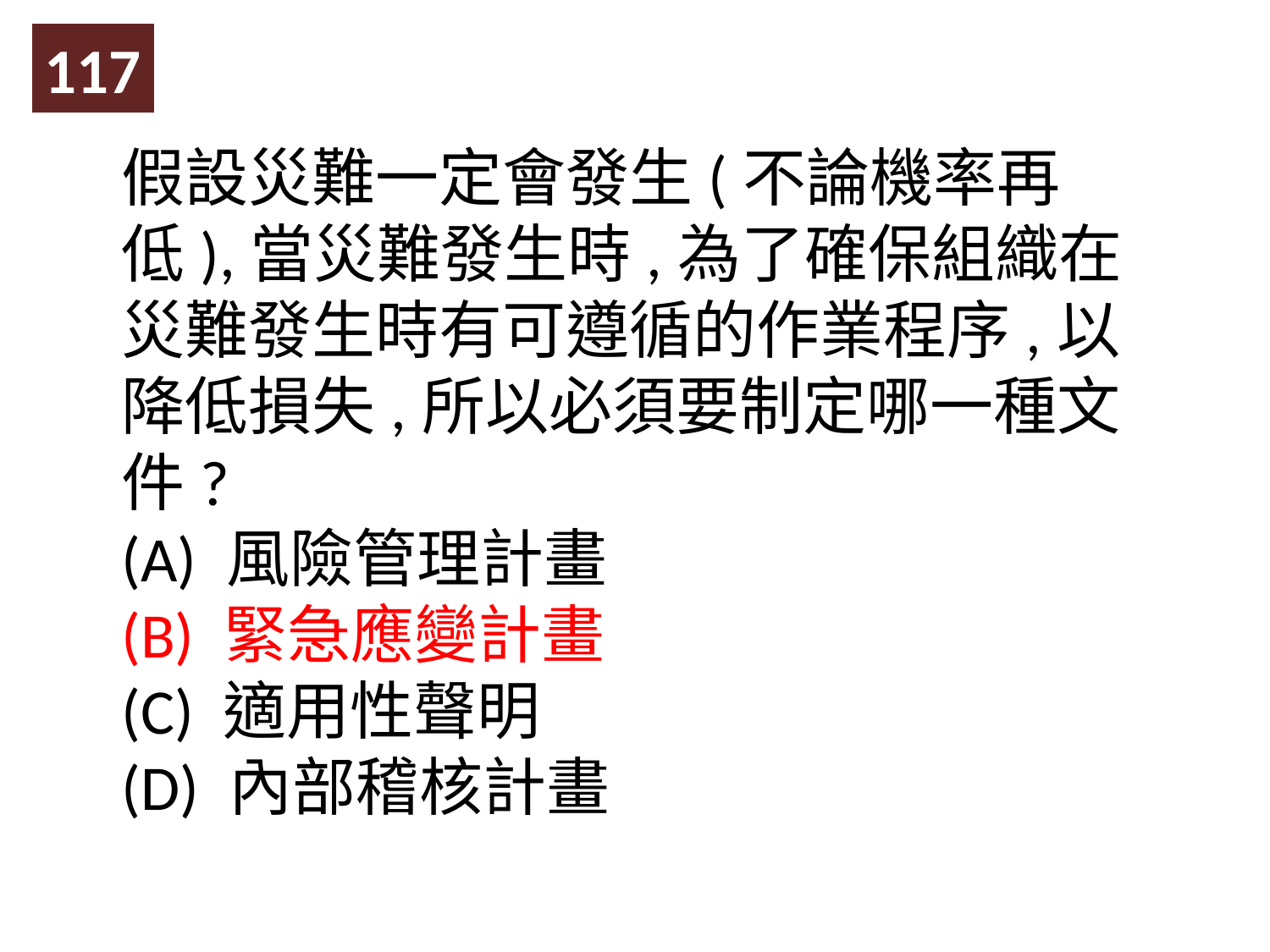

117
假設災難一定會發生(不論機率再低),當災難發生時,為了確保組織在災難發生時有可遵循的作業程序,以降低損失,所以必須要制定哪一種文件?
(A) 風險管理計畫
(B) 緊急應變計畫
(C) 適用性聲明
(D) 內部稽核計畫